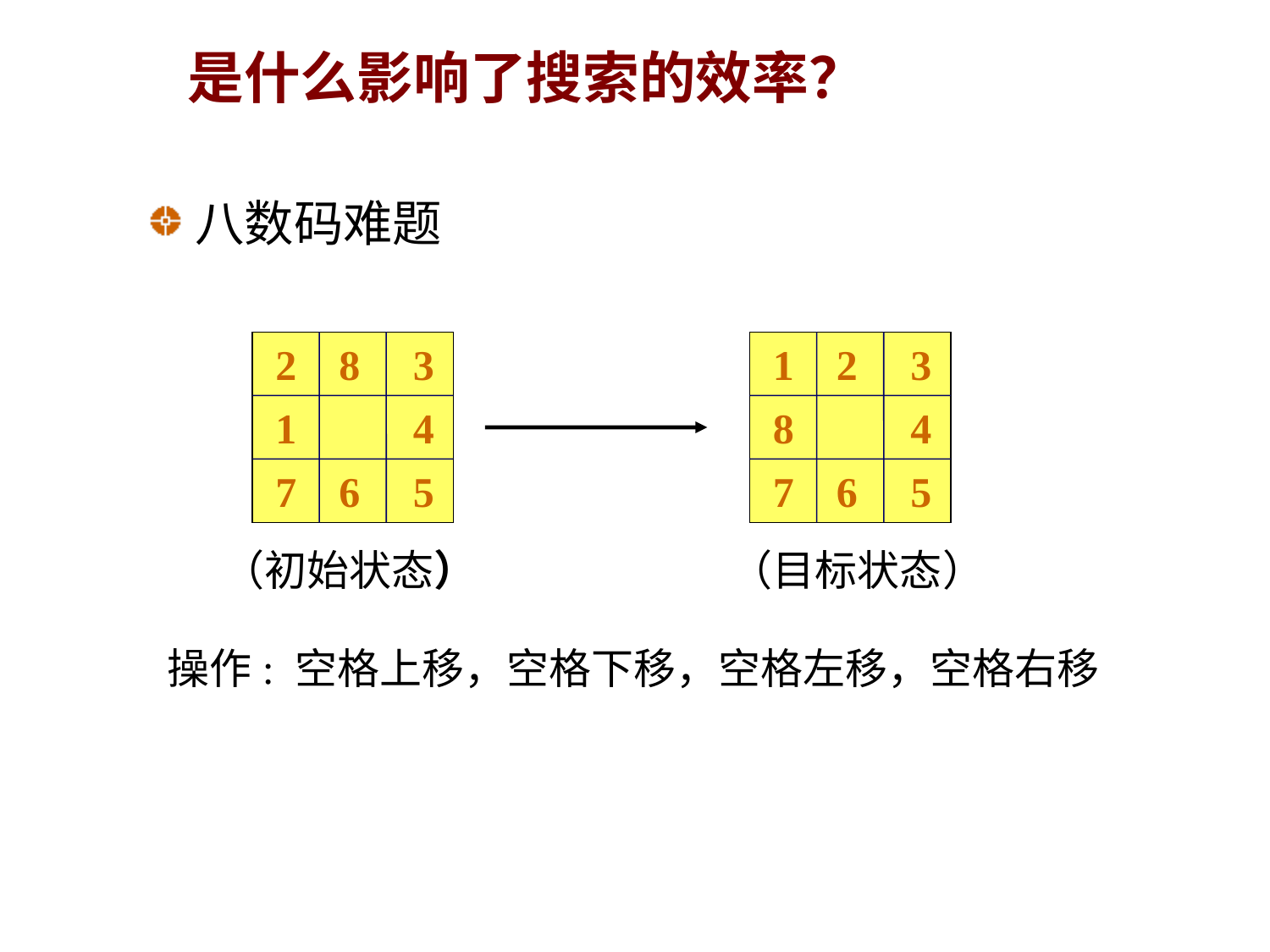

# 是什么影响了搜索的效率？
八数码难题

2
8
3
1
4
7
6
5

1
2
3
8
4
7
6
5

（目标状态）
（初始状态）
操作: 空格上移，空格下移，空格左移，空格右移